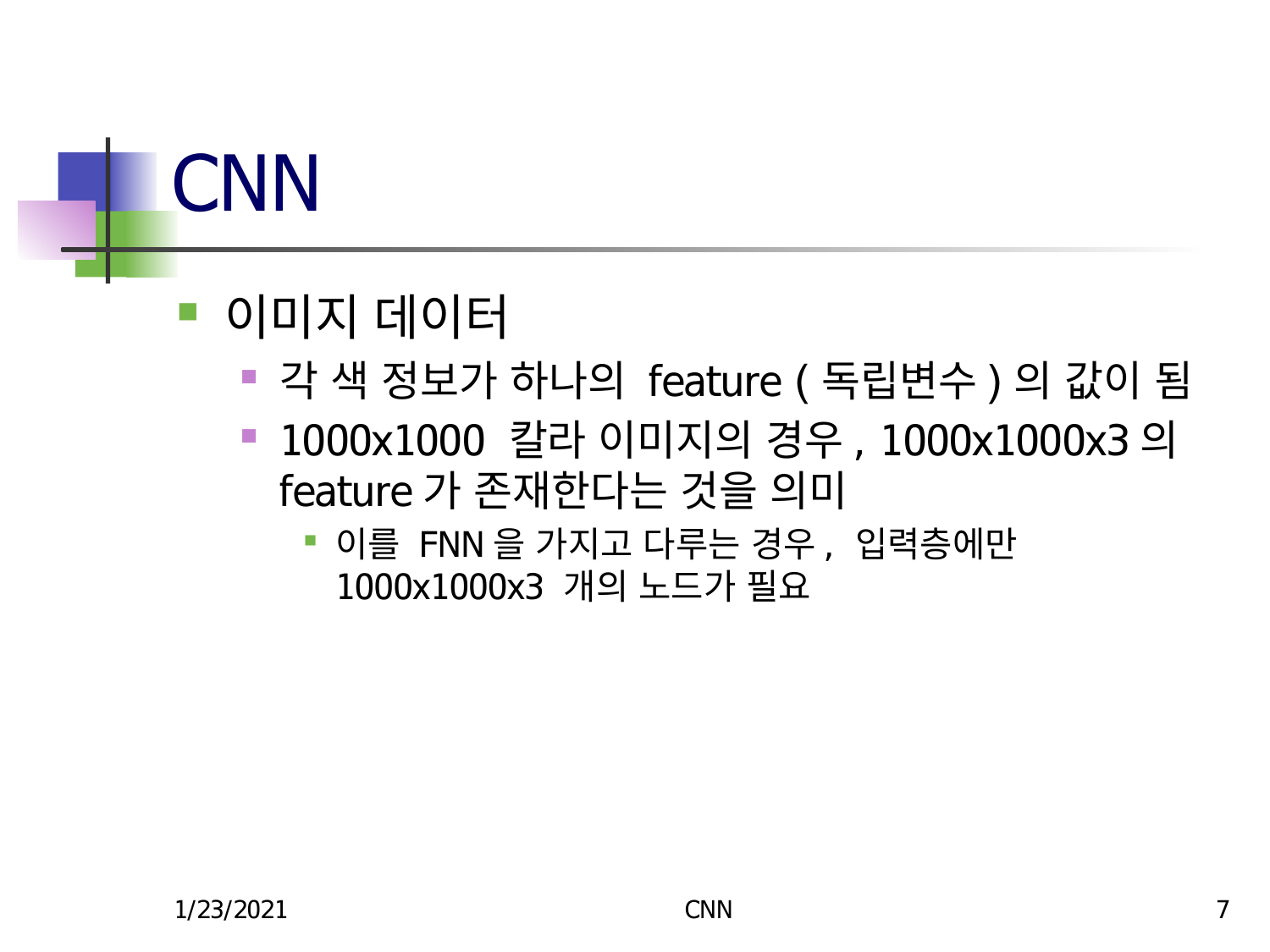

# CNN
이미지 데이터
각 색 정보가 하나의 feature (독립변수)의 값이 됨
1000x1000 칼라 이미지의 경우, 1000x1000x3의 feature가 존재한다는 것을 의미
이를 FNN을 가지고 다루는 경우, 입력층에만 1000x1000x3 개의 노드가 필요
1/23/2021
CNN
7